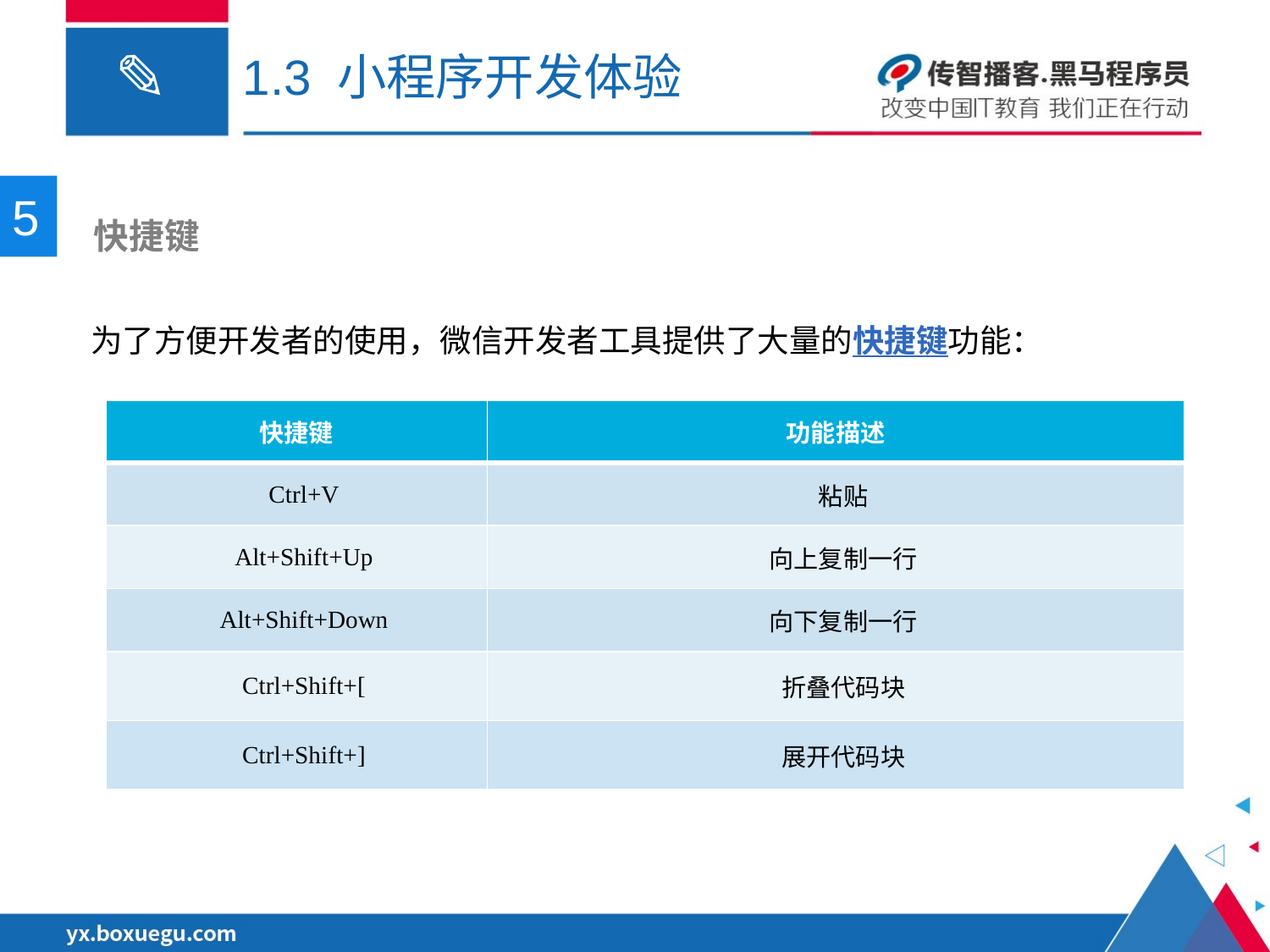

# 1.3 小程序开发体验

5
  快捷键
为了方便开发者的使用，微信开发者工具提供了大量的快捷键功能：
| 快捷键 | 功能描述 |
| --- | --- |
| Ctrl+V | 粘贴 |
| Alt+Shift+Up | 向上复制一行 |
| Alt+Shift+Down | 向下复制一行 |
| Ctrl+Shift+[ | 折叠代码块 |
| Ctrl+Shift+] | 展开代码块 |